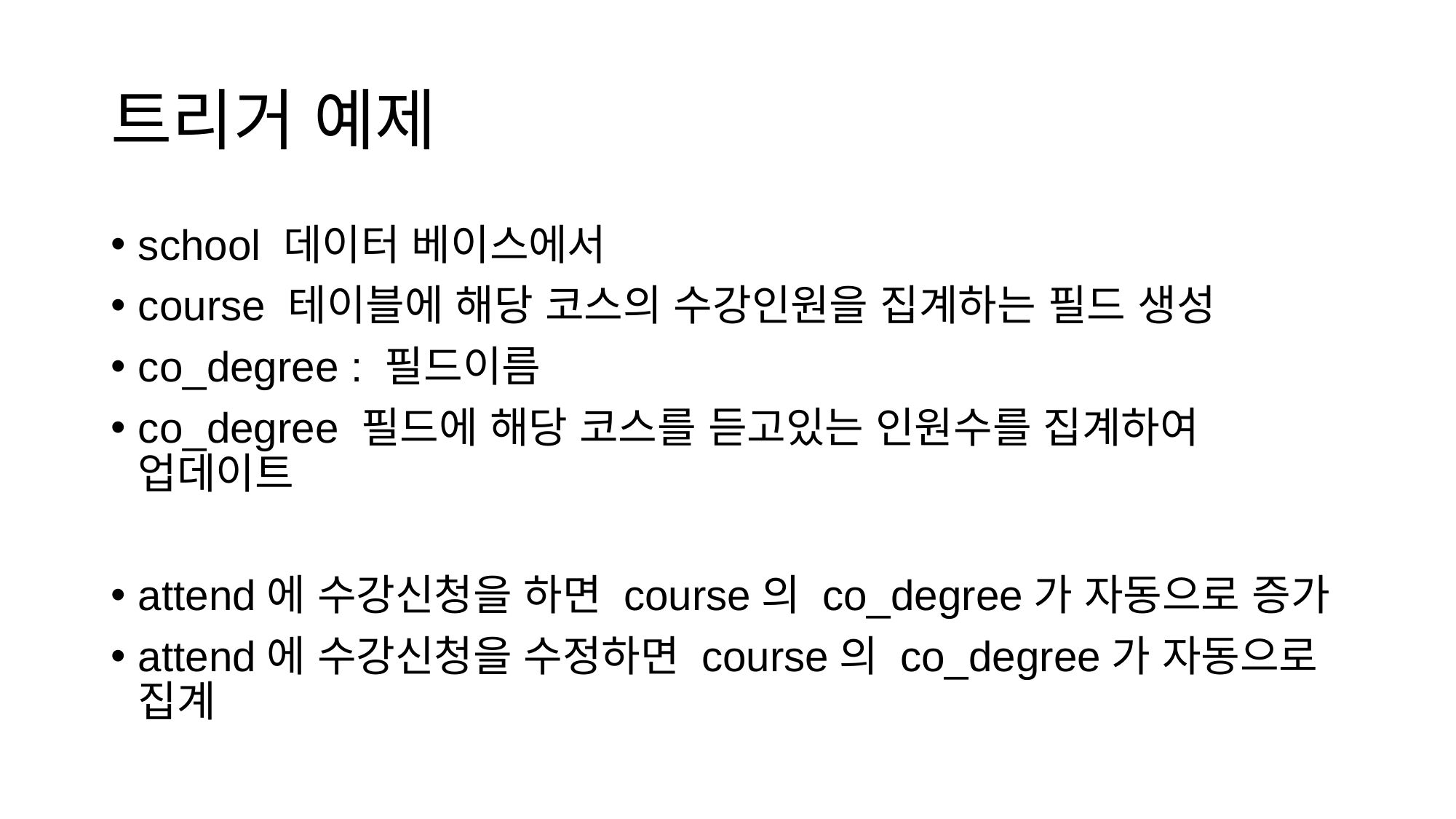

# 트리거 예제
school 데이터 베이스에서
course 테이블에 해당 코스의 수강인원을 집계하는 필드 생성
co_degree : 필드이름
co_degree 필드에 해당 코스를 듣고있는 인원수를 집계하여 업데이트

attend에 수강신청을 하면 course의 co_degree가 자동으로 증가
attend에 수강신청을 수정하면 course의 co_degree가 자동으로 집계